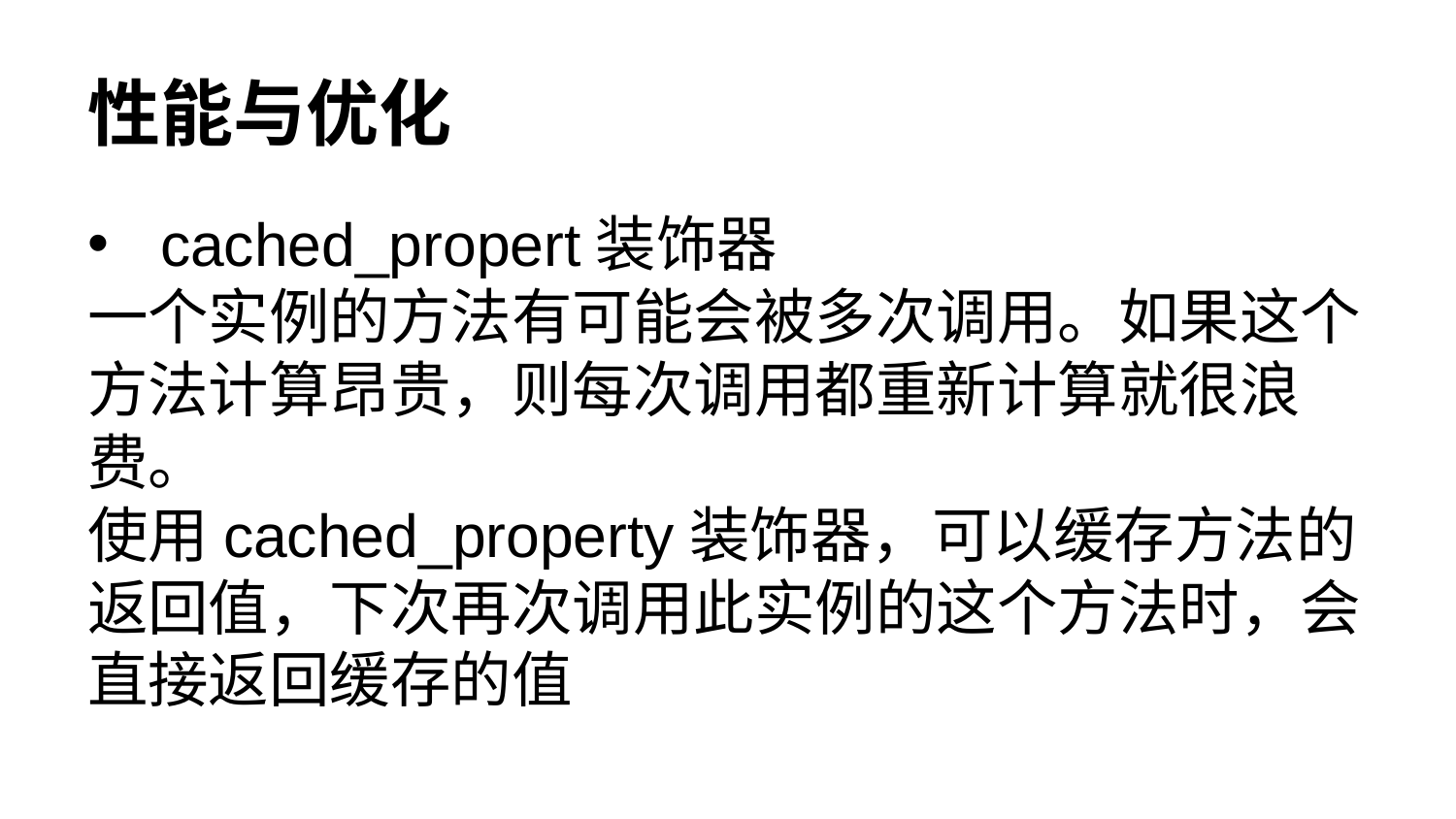

# 性能与优化
cached_propert装饰器
一个实例的方法有可能会被多次调用。如果这个方法计算昂贵，则每次调用都重新计算就很浪费。
使用cached_property装饰器，可以缓存方法的返回值，下次再次调用此实例的这个方法时，会直接返回缓存的值